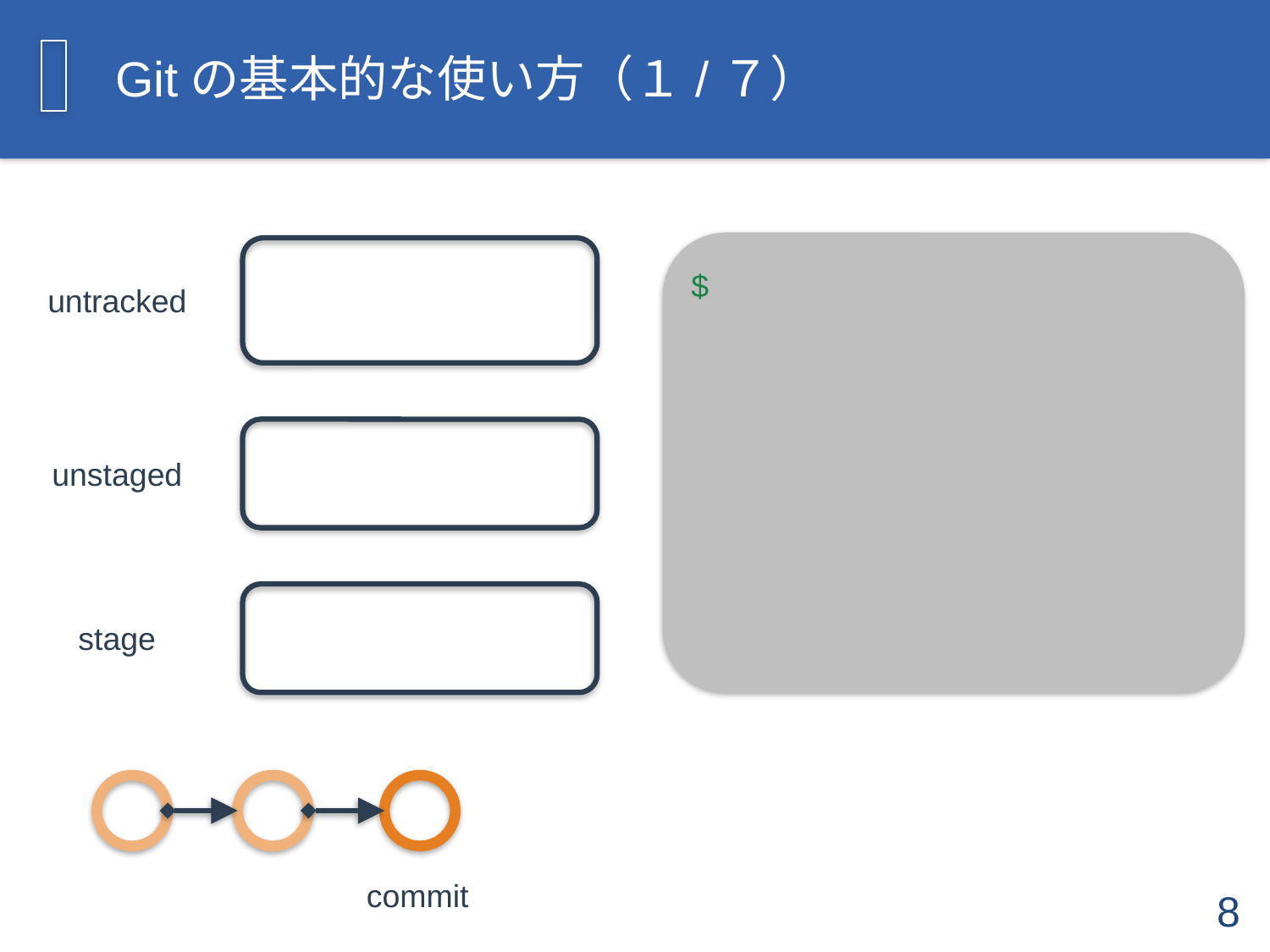

# Gitの基本的な使い方（１/７）

$
untracked

unstaged

stage

commit
8